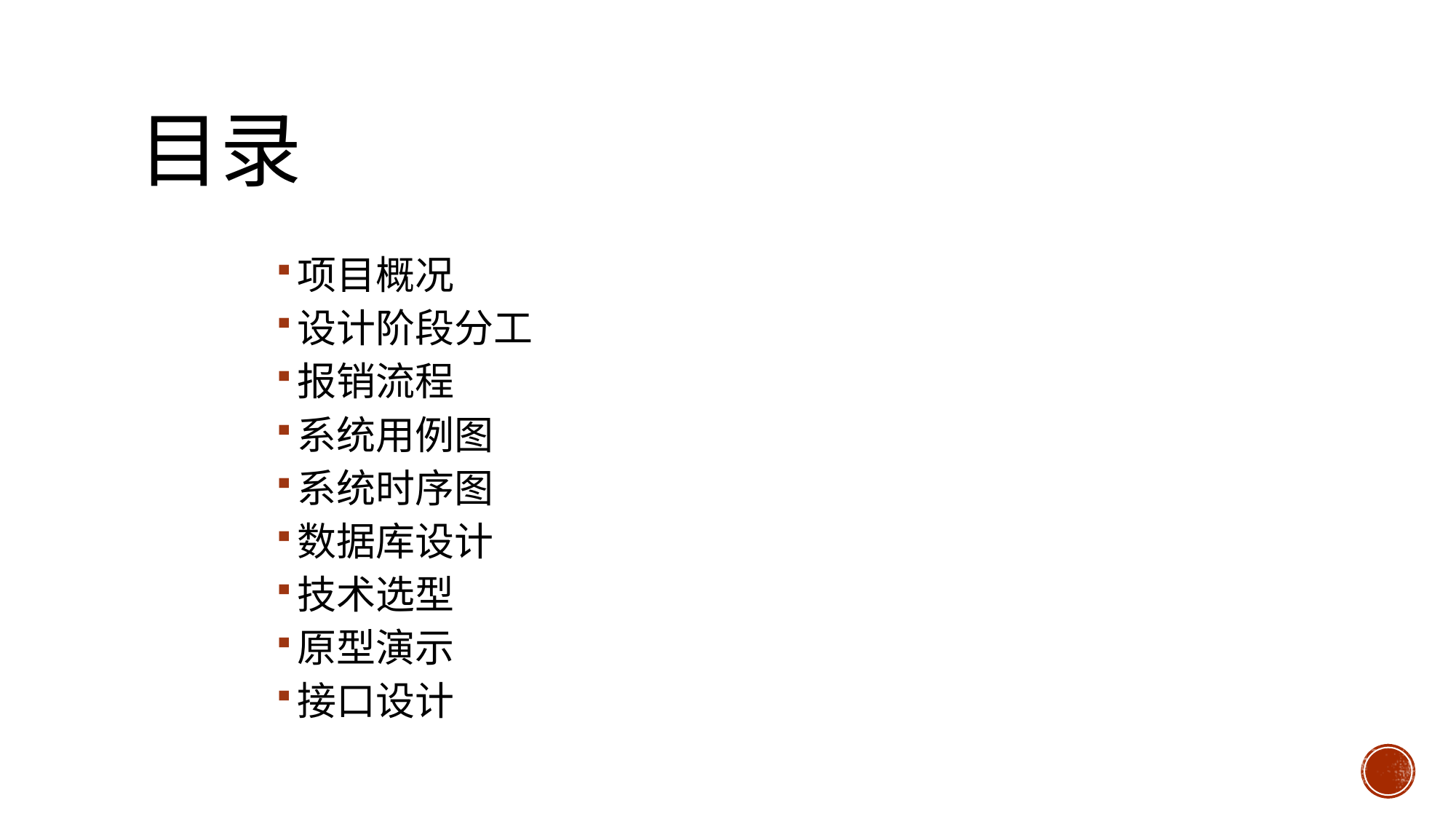

# 目录
项目概况
设计阶段分工
报销流程
系统用例图
系统时序图
数据库设计
技术选型
原型演示
接口设计